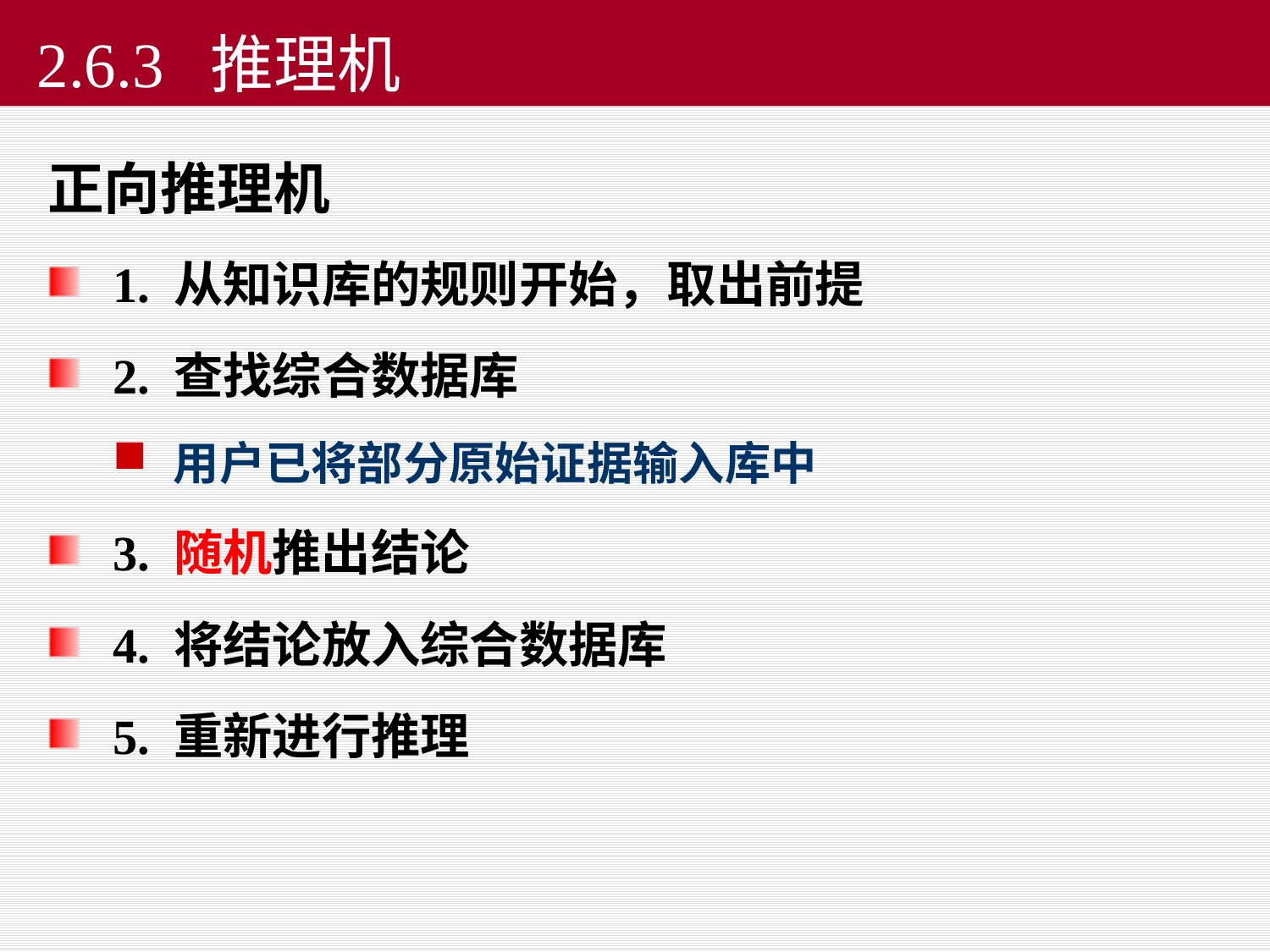

2.6.3  推理机
正向推理机
1. 从知识库的规则开始，取出前提
2. 查找综合数据库
用户已将部分原始证据输入库中
3. 随机推出结论
4. 将结论放入综合数据库
5. 重新进行推理